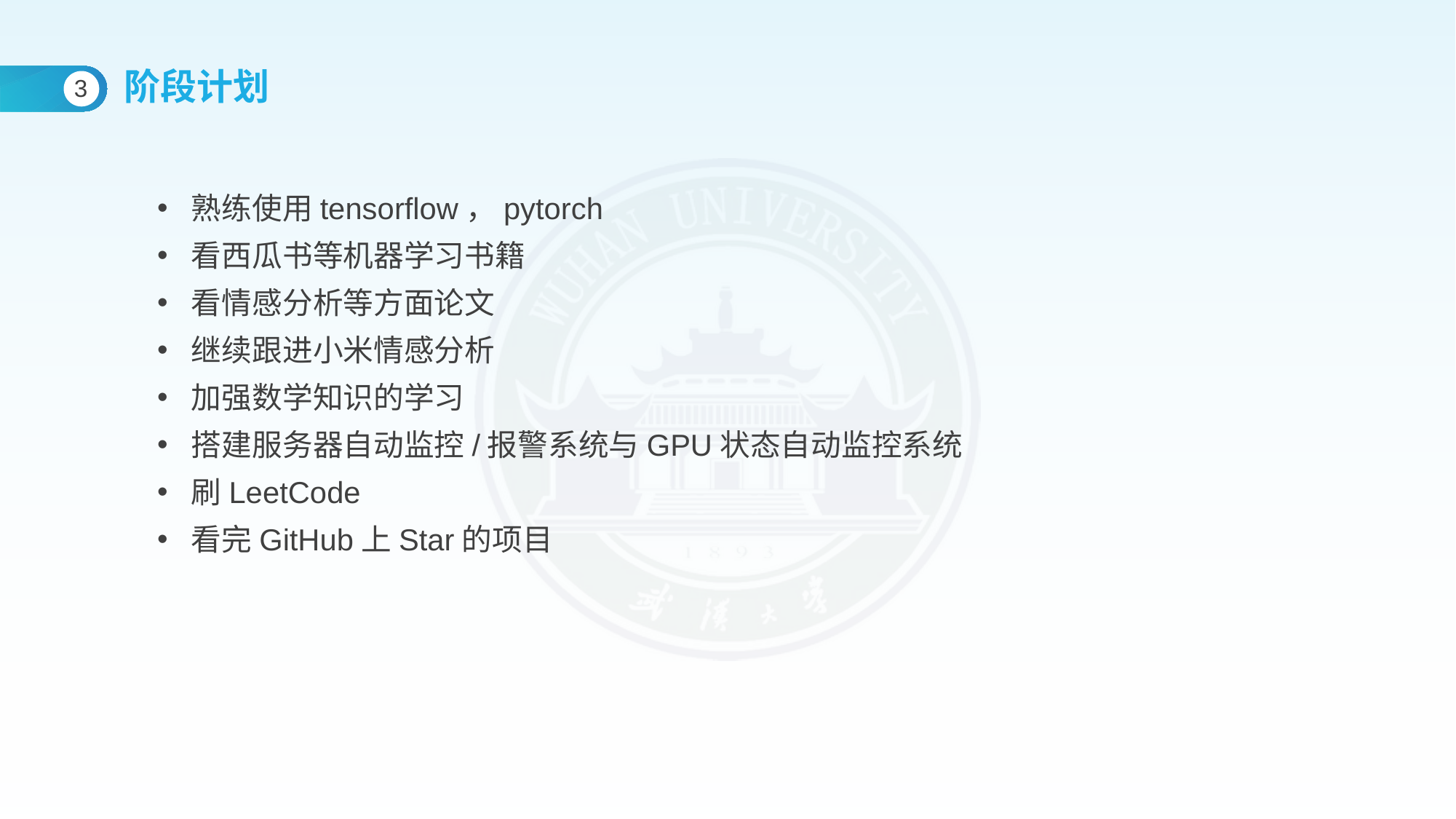

阶段计划
3
熟练使用tensorflow，pytorch
看西瓜书等机器学习书籍
看情感分析等方面论文
继续跟进小米情感分析
加强数学知识的学习
搭建服务器自动监控/报警系统与GPU状态自动监控系统
刷LeetCode
看完GitHub上Star的项目